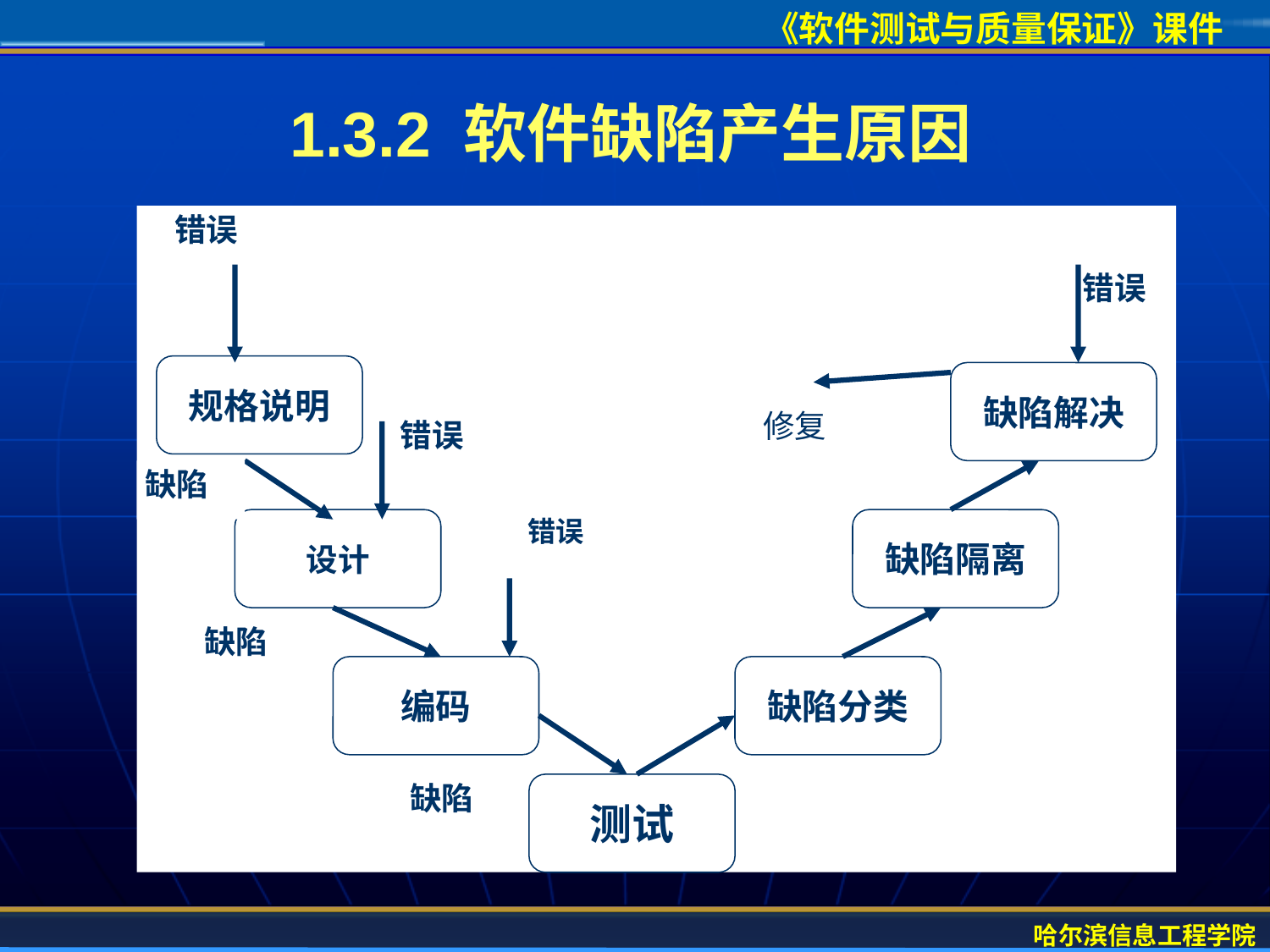

1.3.2 软件缺陷产生原因

错误

错误

规格说明
缺陷解决

修复
错误

缺陷

设计
错误
缺陷隔离

缺陷
编码

缺陷分类

缺陷
测试